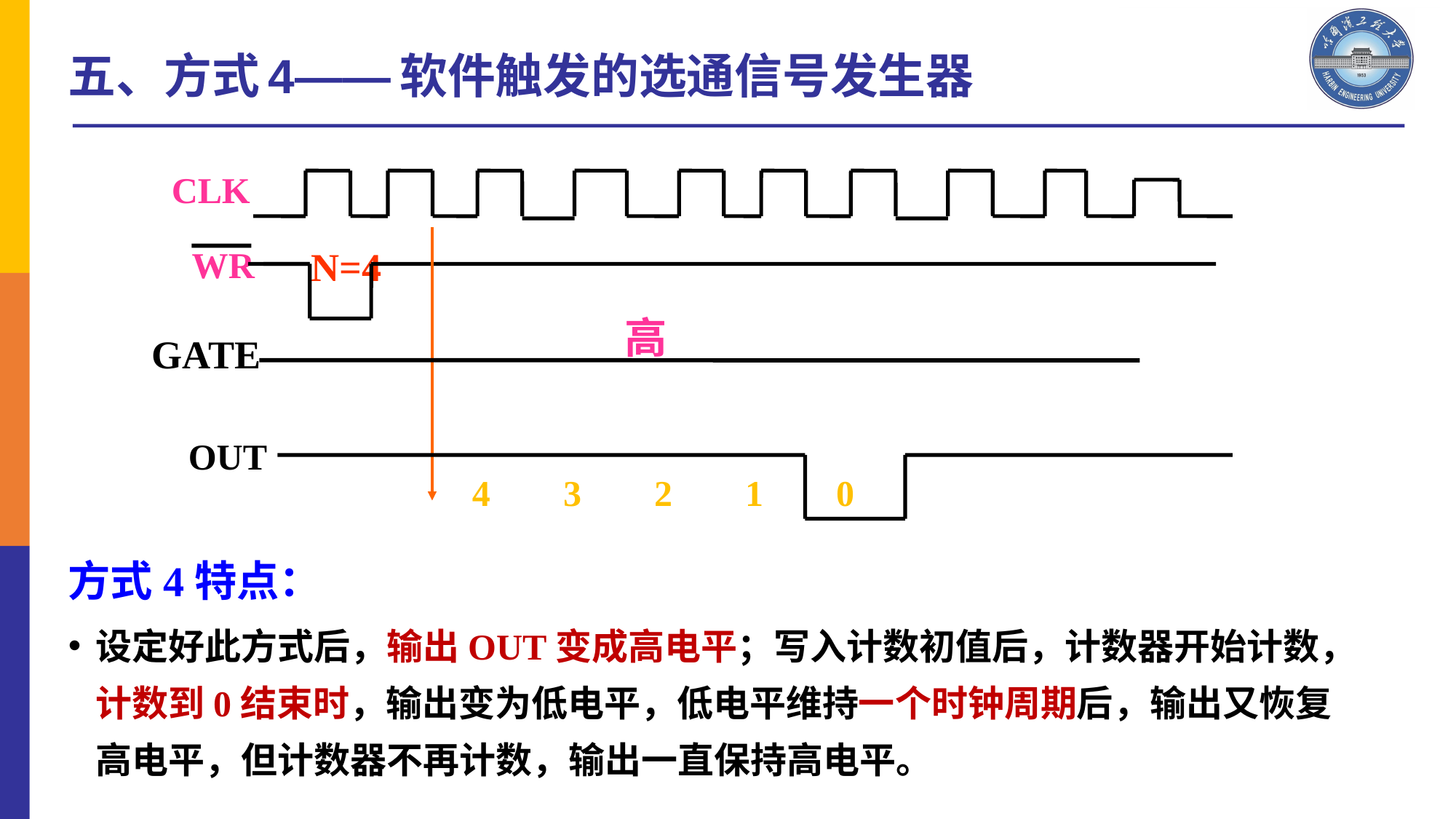

五、方式4——软件触发的选通信号发生器
CLK

WR

N=4

高
GATE

OUT

4        3        2        1        0
方式4特点：
设定好此方式后，输出OUT变成高电平；写入计数初值后，计数器开始计数，计数到0结束时，输出变为低电平，低电平维持一个时钟周期后，输出又恢复高电平，但计数器不再计数，输出一直保持高电平。